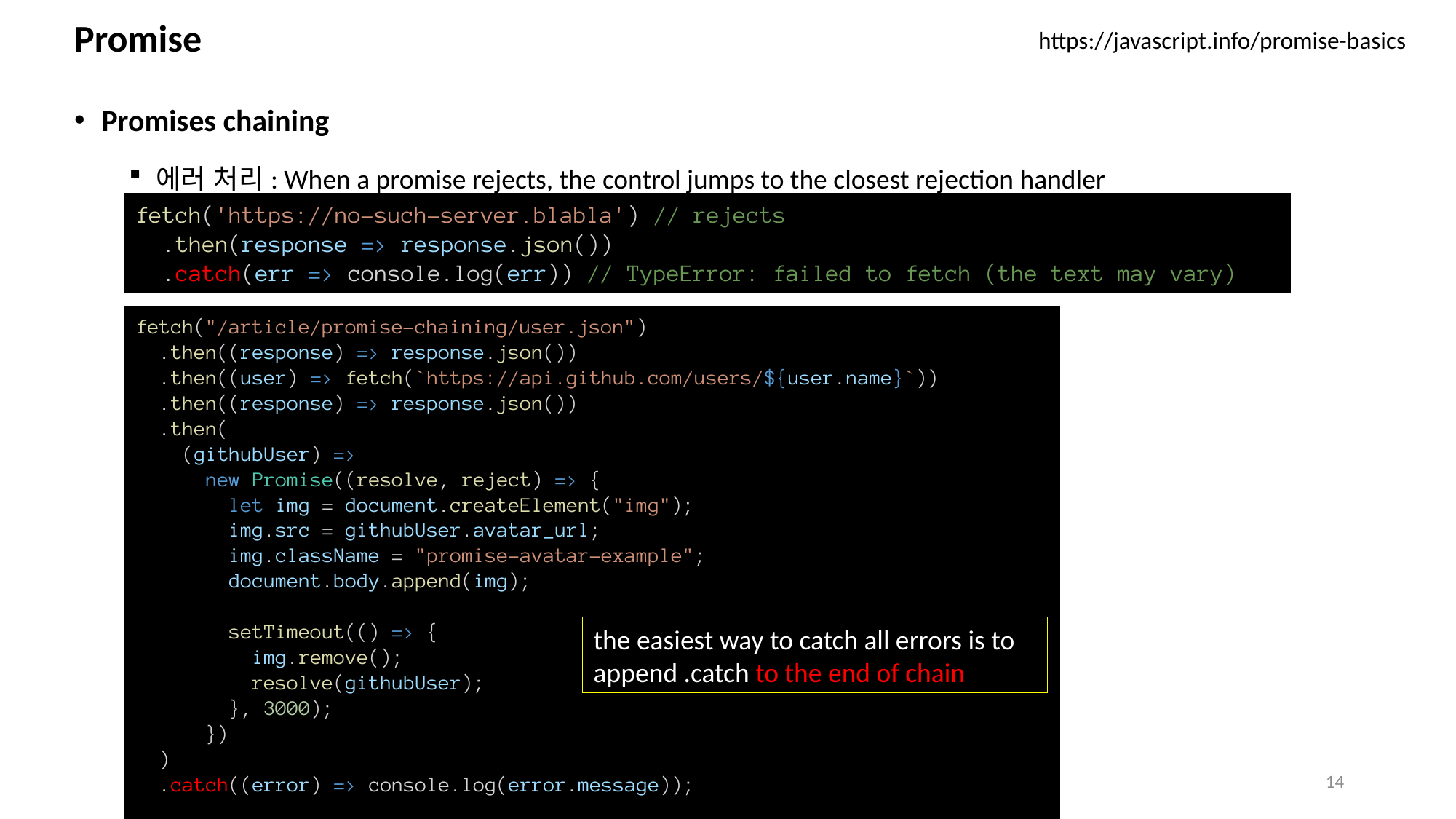

# Promise
https://javascript.info/promise-basics
Promises chaining
에러 처리: When a promise rejects, the control jumps to the closest rejection handler

fetch('https://no-such-server.blabla') // rejects
  .then(response => response.json())
  .catch(err => console.log(err)) // TypeError: failed to fetch (the text may vary)
fetch("/article/promise-chaining/user.json")
  .then((response) => response.json())
  .then((user) => fetch(`https://api.github.com/users/${user.name}`))
  .then((response) => response.json())
  .then(
    (githubUser) =>
      new Promise((resolve, reject) => {
        let img = document.createElement("img");
        img.src = githubUser.avatar_url;
        img.className = "promise-avatar-example";
        document.body.append(img);
        setTimeout(() => {
          img.remove();
          resolve(githubUser);
        }, 3000);
      })
  )
  .catch((error) => console.log(error.message));
the easiest way to catch all errors is to append .catch to the end of chain
14